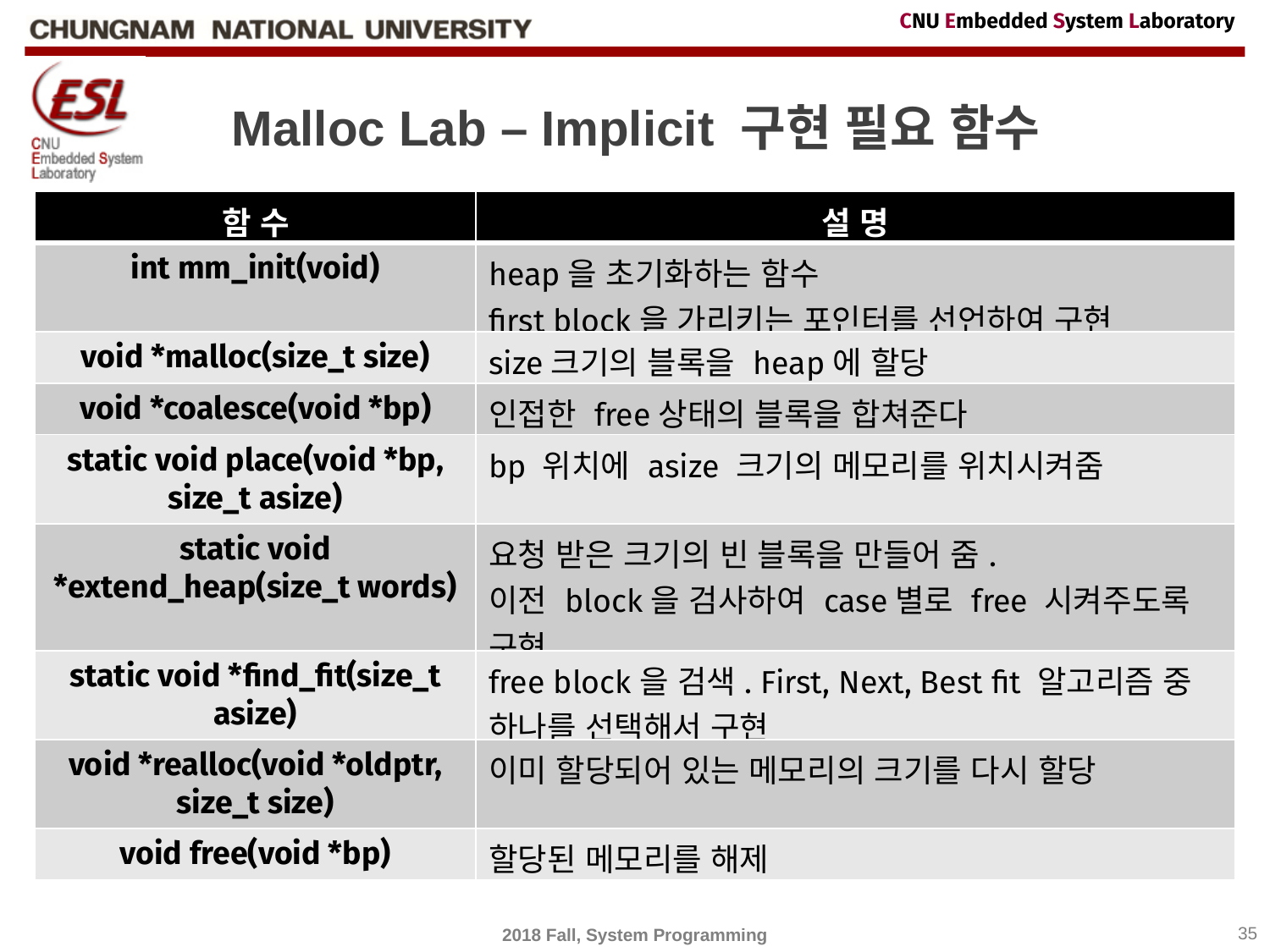

# Malloc Lab – Implicit 구현 필요 함수
| 함 수 | 설 명 |
| --- | --- |
| int mm\_init(void) | heap을 초기화하는 함수 first block을 가리키는 포인터를 선언하여 구현 |
| void \*malloc(size\_t size) | size크기의 블록을 heap에 할당 |
| void \*coalesce(void \*bp) | 인접한 free상태의 블록을 합쳐준다 |
| static void place(void \*bp, size\_t asize) | bp 위치에 asize 크기의 메모리를 위치시켜줌 |
| static void \*extend\_heap(size\_t words) | 요청 받은 크기의 빈 블록을 만들어 줌. 이전 block을 검사하여 case별로 free 시켜주도록 구현 |
| static void \*find\_fit(size\_t asize) | free block을 검색. First, Next, Best fit 알고리즘 중 하나를 선택해서 구현 |
| void \*realloc(void \*oldptr, size\_t size) | 이미 할당되어 있는 메모리의 크기를 다시 할당 |
| void free(void \*bp) | 할당된 메모리를 해제 |
trace07.txt
2018 Fall, System Programming
35